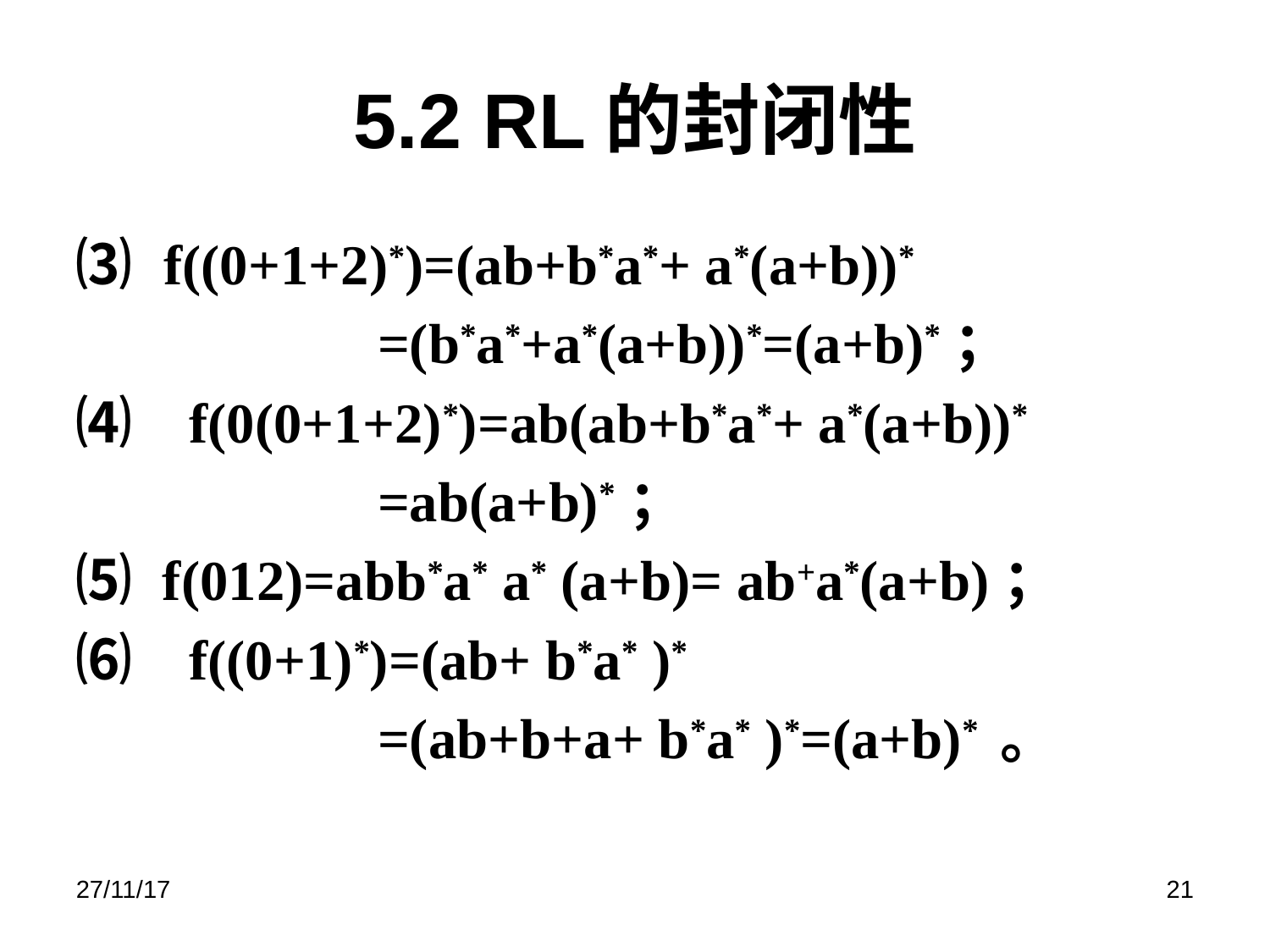

# 5.2 RL的封闭性
⑶  f((0+1+2)*)=(ab+b*a*+ a*(a+b))*
			=(b*a*+a*(a+b))*=(a+b)*；
⑷    f(0(0+1+2)*)=ab(ab+b*a*+ a*(a+b))*
			=ab(a+b)*；
⑸  f(012)=abb*a* a* (a+b)= ab+a*(a+b)；
⑹    f((0+1)*)=(ab+ b*a* )*
			=(ab+b+a+ b*a* )*=(a+b)* 。
27/11/17
21